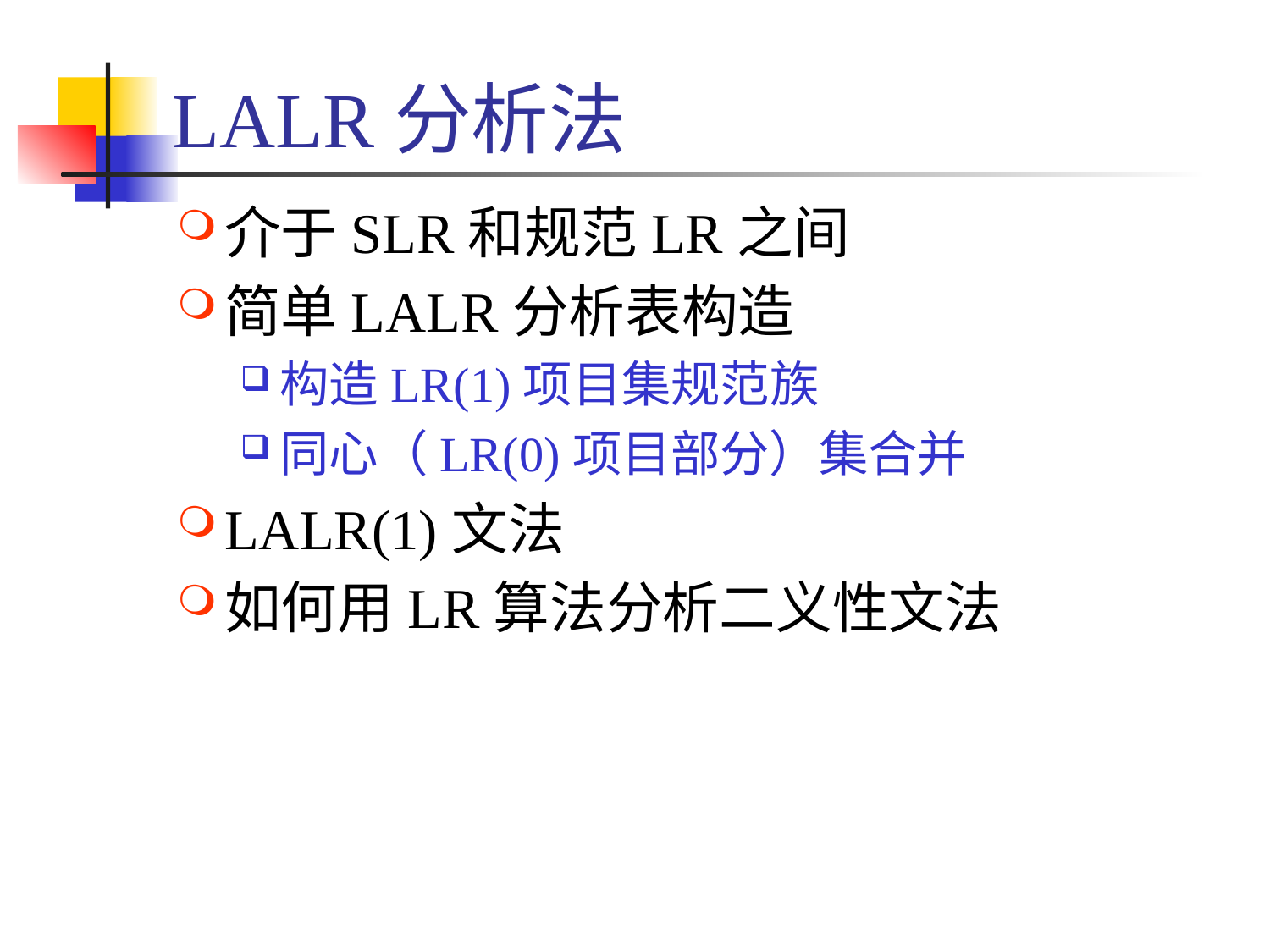

# LALR分析法
介于SLR和规范LR之间
简单LALR分析表构造
构造LR(1)项目集规范族
同心（LR(0)项目部分）集合并
LALR(1)文法
如何用LR算法分析二义性文法